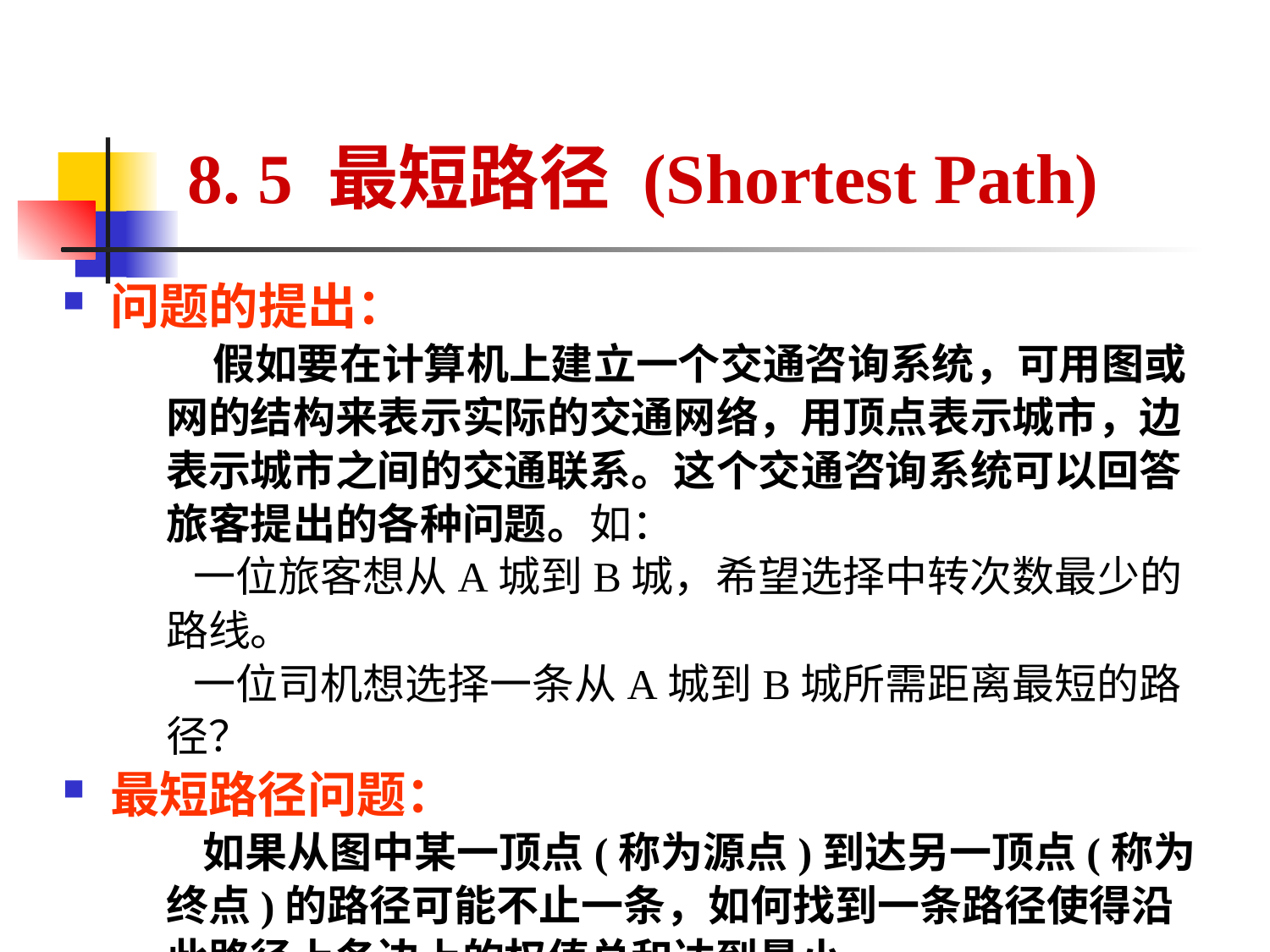

# 8. 5 最短路径 (Shortest Path)
问题的提出：
        假如要在计算机上建立一个交通咨询系统，可用图或网的结构来表示实际的交通网络，用顶点表示城市，边表示城市之间的交通联系。这个交通咨询系统可以回答旅客提出的各种问题。如：
      一位旅客想从A城到B城，希望选择中转次数最少的路线。
      一位司机想选择一条从A城到B城所需距离最短的路径？
最短路径问题：
       如果从图中某一顶点(称为源点)到达另一顶点(称为终点)的路径可能不止一条，如何找到一条路径使得沿此路径上各边上的权值总和达到最小。